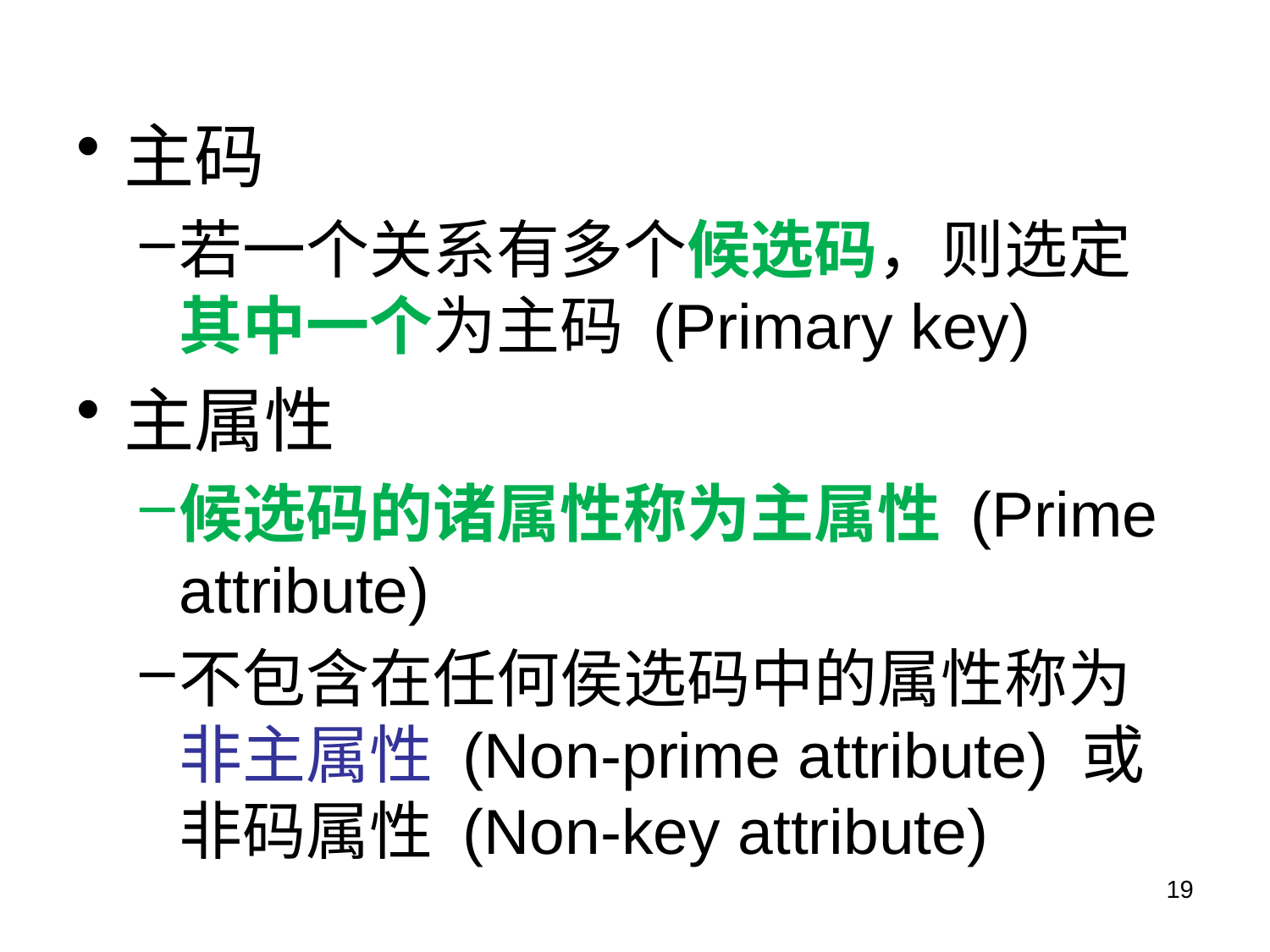

主码
若一个关系有多个候选码，则选定其中一个为主码 (Primary key)
主属性
候选码的诸属性称为主属性 (Prime attribute)
不包含在任何侯选码中的属性称为非主属性 (Non-prime attribute) 或非码属性 (Non-key attribute)
19